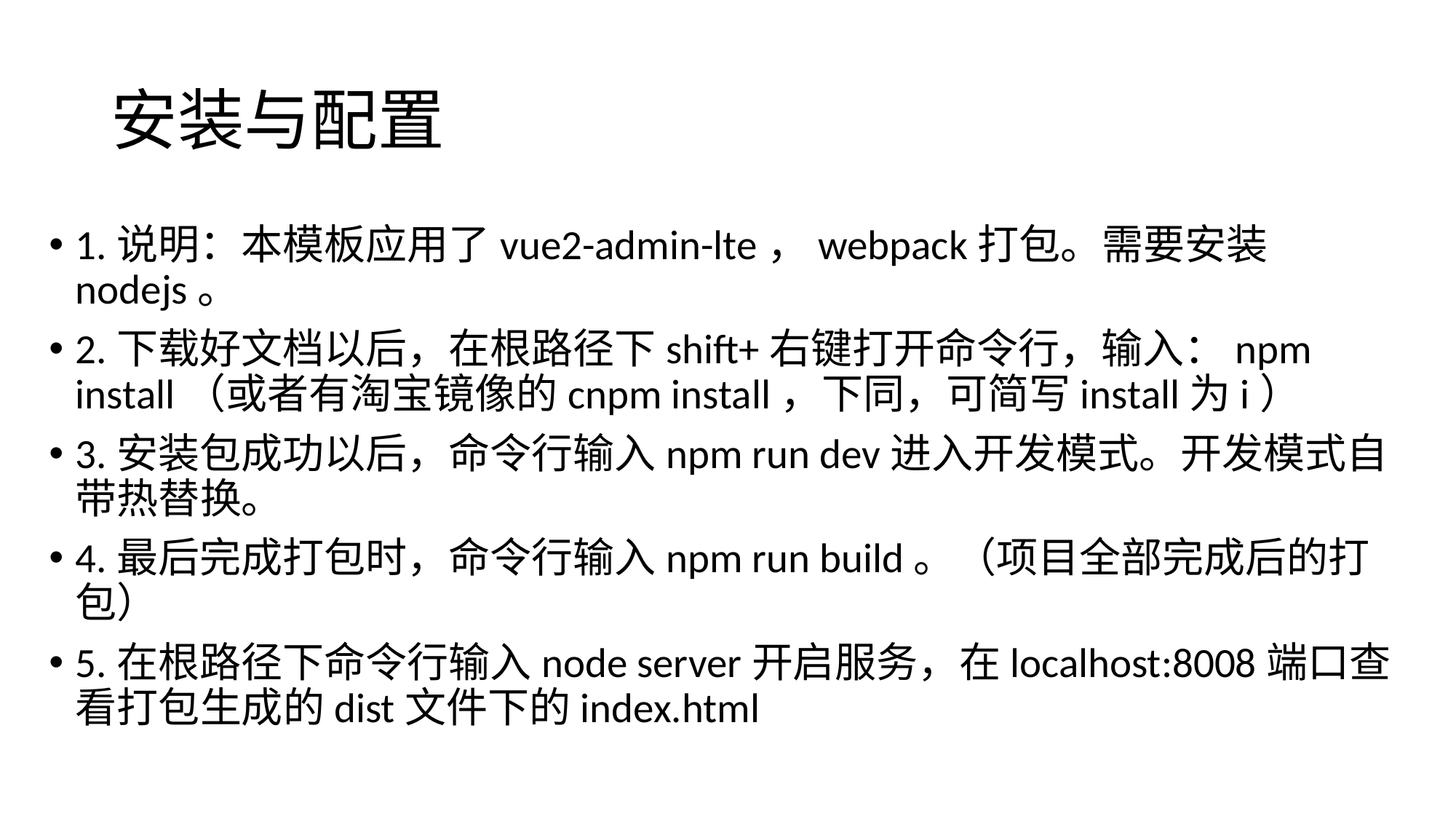

# 安装与配置
1.说明：本模板应用了vue2-admin-lte，webpack打包。需要安装nodejs。
2.下载好文档以后，在根路径下shift+右键打开命令行，输入：npm install（或者有淘宝镜像的cnpm install，下同，可简写install为i）
3.安装包成功以后，命令行输入npm run dev进入开发模式。开发模式自带热替换。
4.最后完成打包时，命令行输入npm run build。（项目全部完成后的打包）
5.在根路径下命令行输入node server开启服务，在localhost:8008端口查看打包生成的dist文件下的index.html